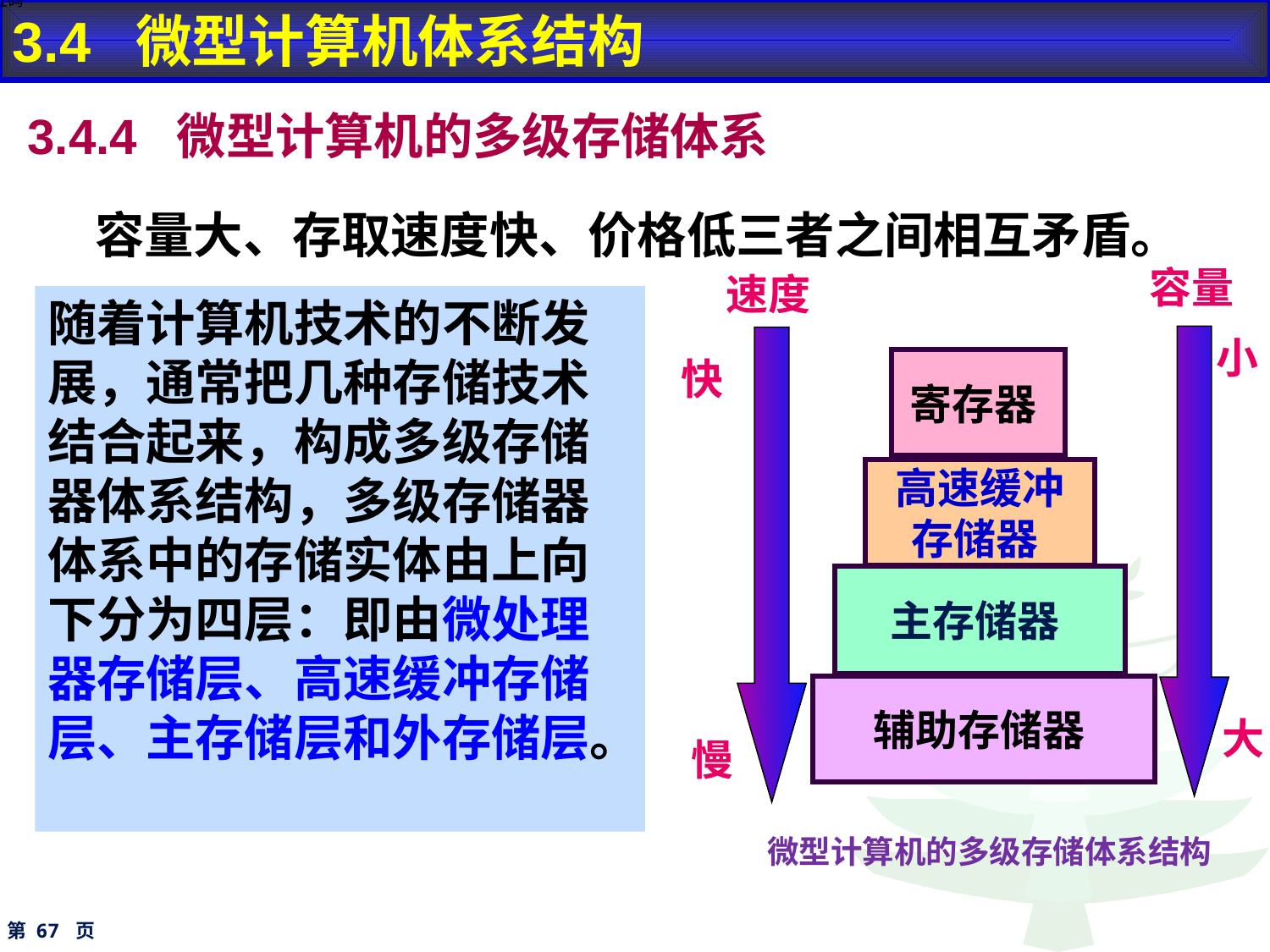

3.4  微型计算机体系结构

地址码
3.4.4  微型计算机的多级存储体系
	容量大、存取速度快、价格低三者之间相互矛盾。
容量
速度
随着计算机技术的不断发展，通常把几种存储技术结合起来，构成多级存储器体系结构，多级存储器体系中的存储实体由上向下分为四层：即由微处理器存储层、高速缓冲存储层、主存储层和外存储层。
小

快
寄存器
高速缓冲
存储器
主存储器
辅助存储器
大
慢
微型计算机的多级存储体系结构